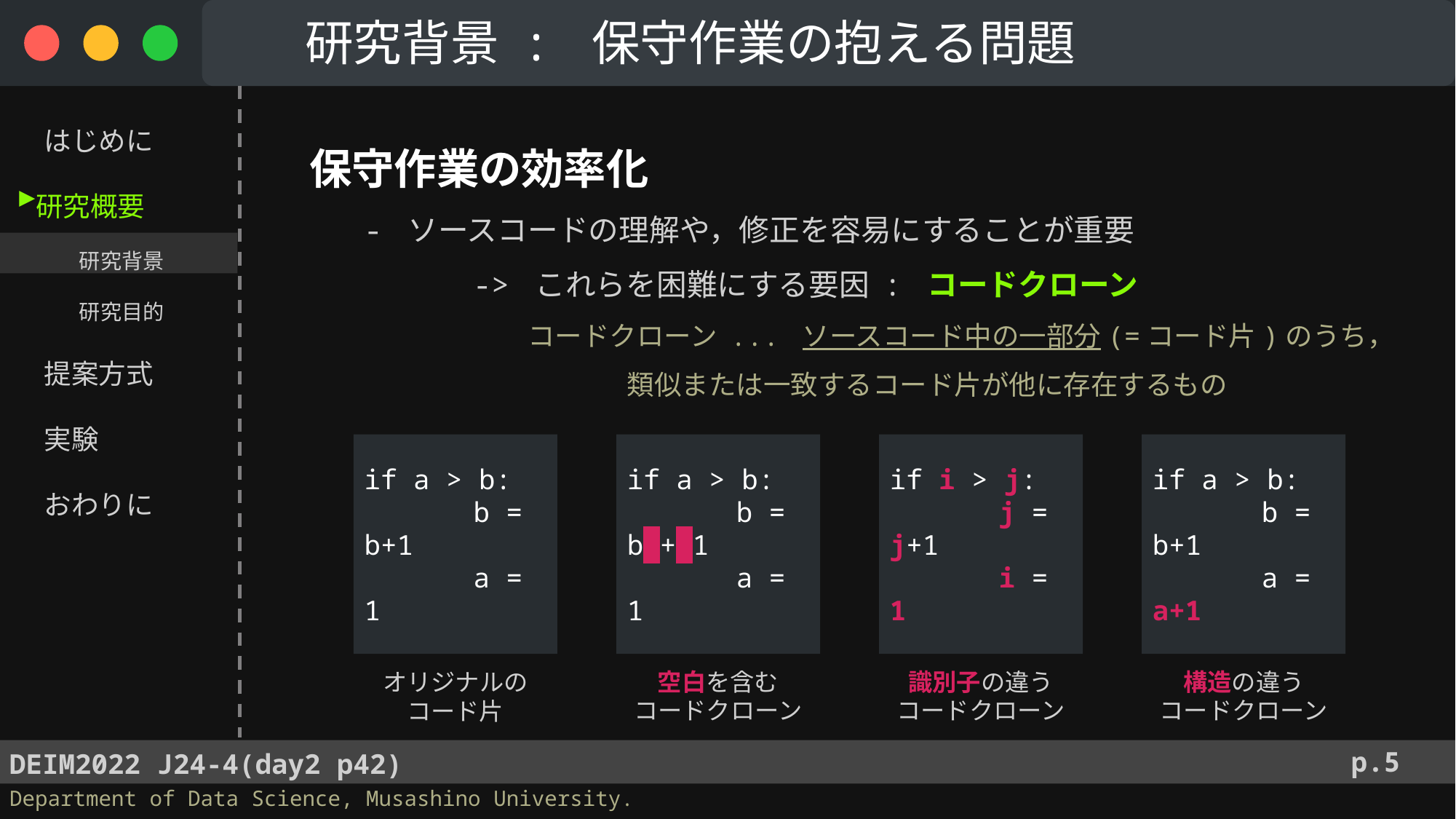

研究背景 : 保守作業の抱える問題
　 はじめに
   研究概要
　　　 研究背景
　　　 研究目的
　 提案方式
　 実験
　 おわりに

保守作業の効率化
- ソースコードの理解や，修正を容易にすることが重要
	-> これらを困難にする要因 : コードクローン
	コードクローン ... ソースコード中の一部分(=コード片)のうち，
    	               類似または一致するコード片が他に存在するもの
▶︎

if a > b:
	b = b+1
	a = 1
if a > b:
	b = b + 1
	a = 1
if i > j:
	j = j+1
	i = 1
if a > b:
	b = b+1
	a = a+1
空白を含む
コードクローン
識別子の違うコードクローン
構造の違う
コードクローン
オリジナルの
コード片

p.5